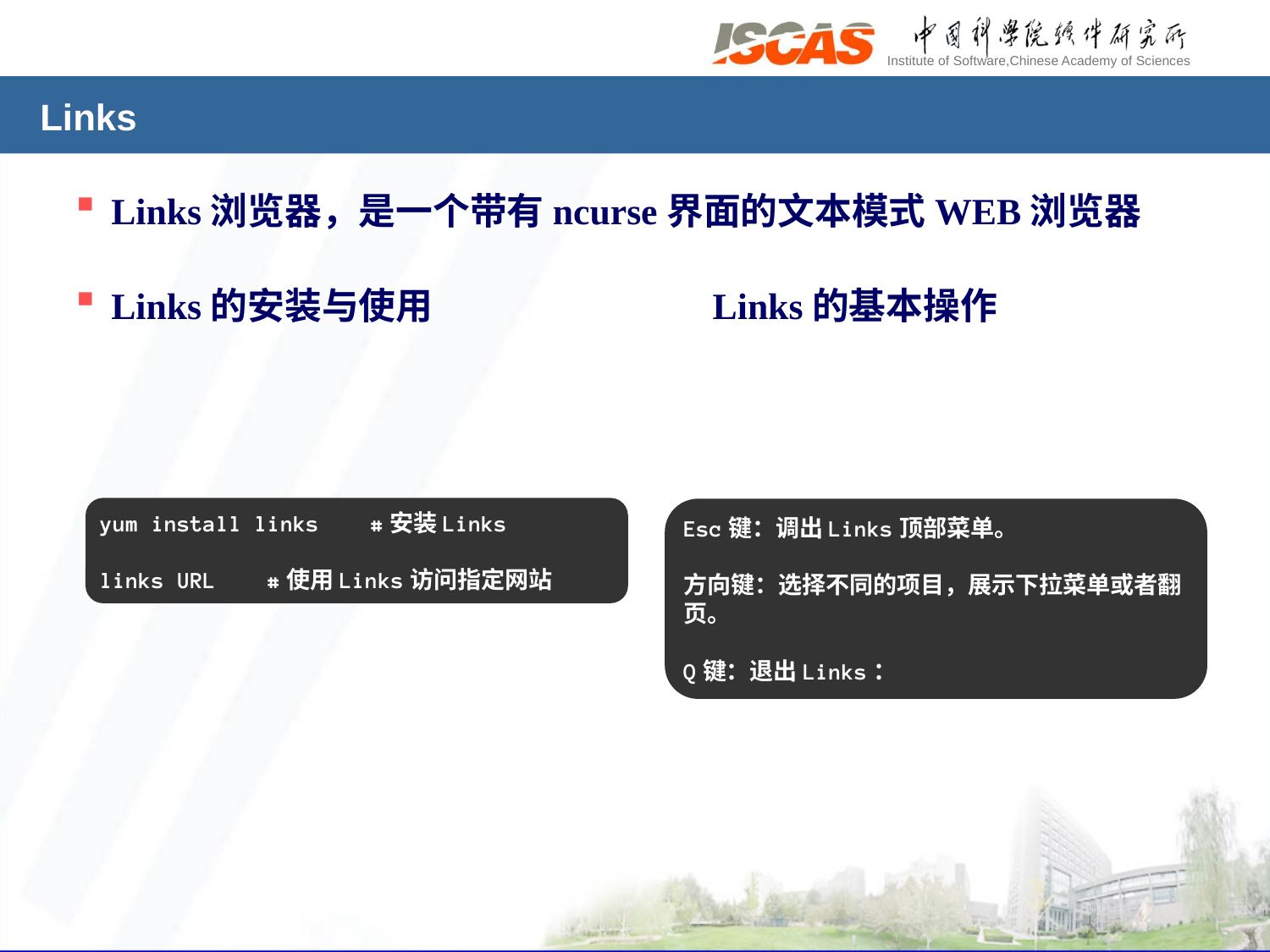

# Links
Links浏览器，是一个带有ncurse界面的文本模式WEB浏览器

Links的安装与使用                                Links的基本操作

yum install links    #安装Links

links URL    #使用Links访问指定网站
Esc键：调出Links顶部菜单。

方向键：选择不同的项目，展示下拉菜单或者翻页。

Q键：退出Links：